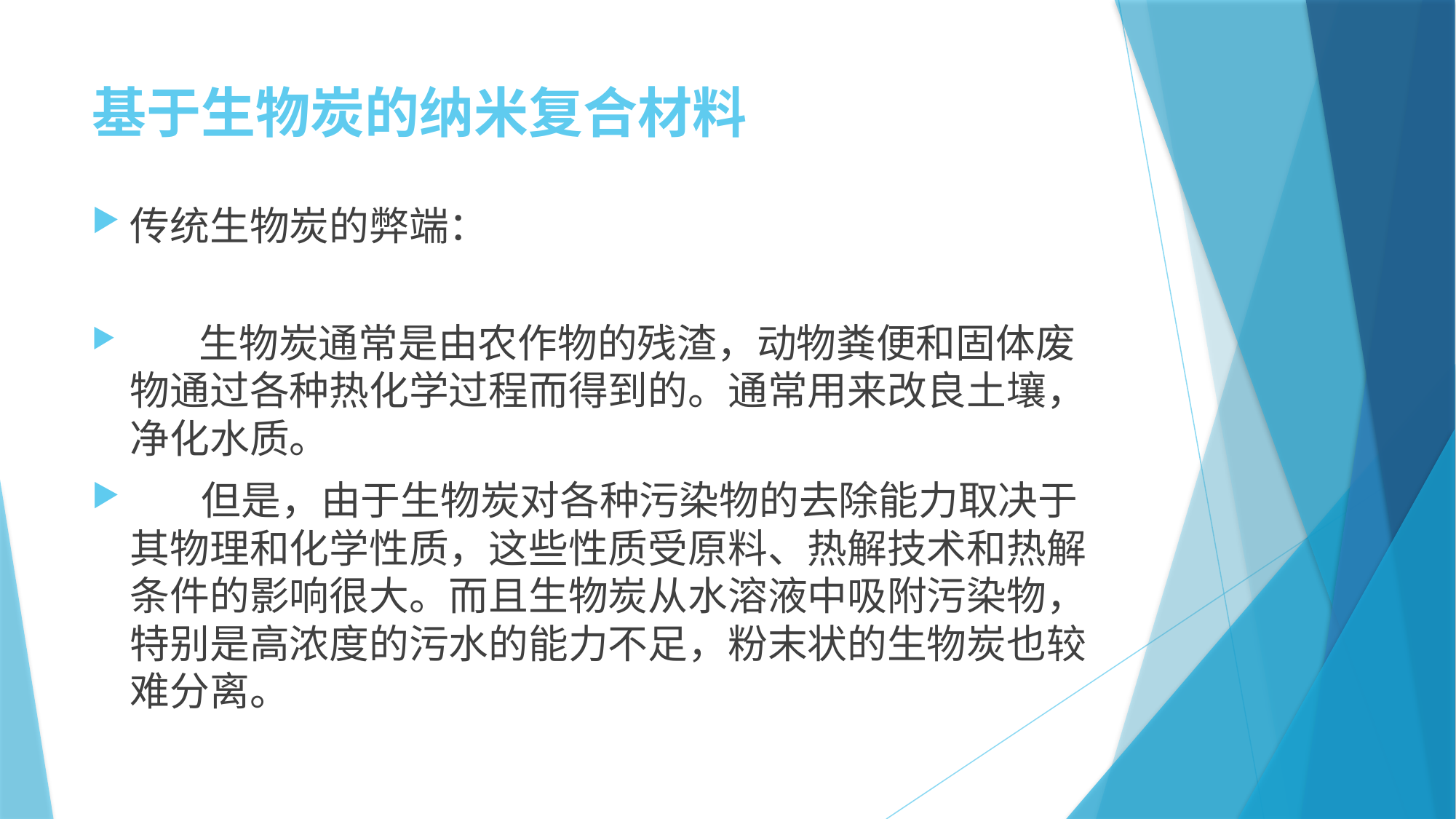

# 基于生物炭的纳米复合材料
传统生物炭的弊端：

        生物炭通常是由农作物的残渣，动物粪便和固体废物通过各种热化学过程而得到的。通常用来改良土壤，净化水质。
       但是，由于生物炭对各种污染物的去除能力取决于其物理和化学性质，这些性质受原料、热解技术和热解条件的影响很大。而且生物炭从水溶液中吸附污染物，特别是高浓度的污水的能力不足，粉末状的生物炭也较难分离。